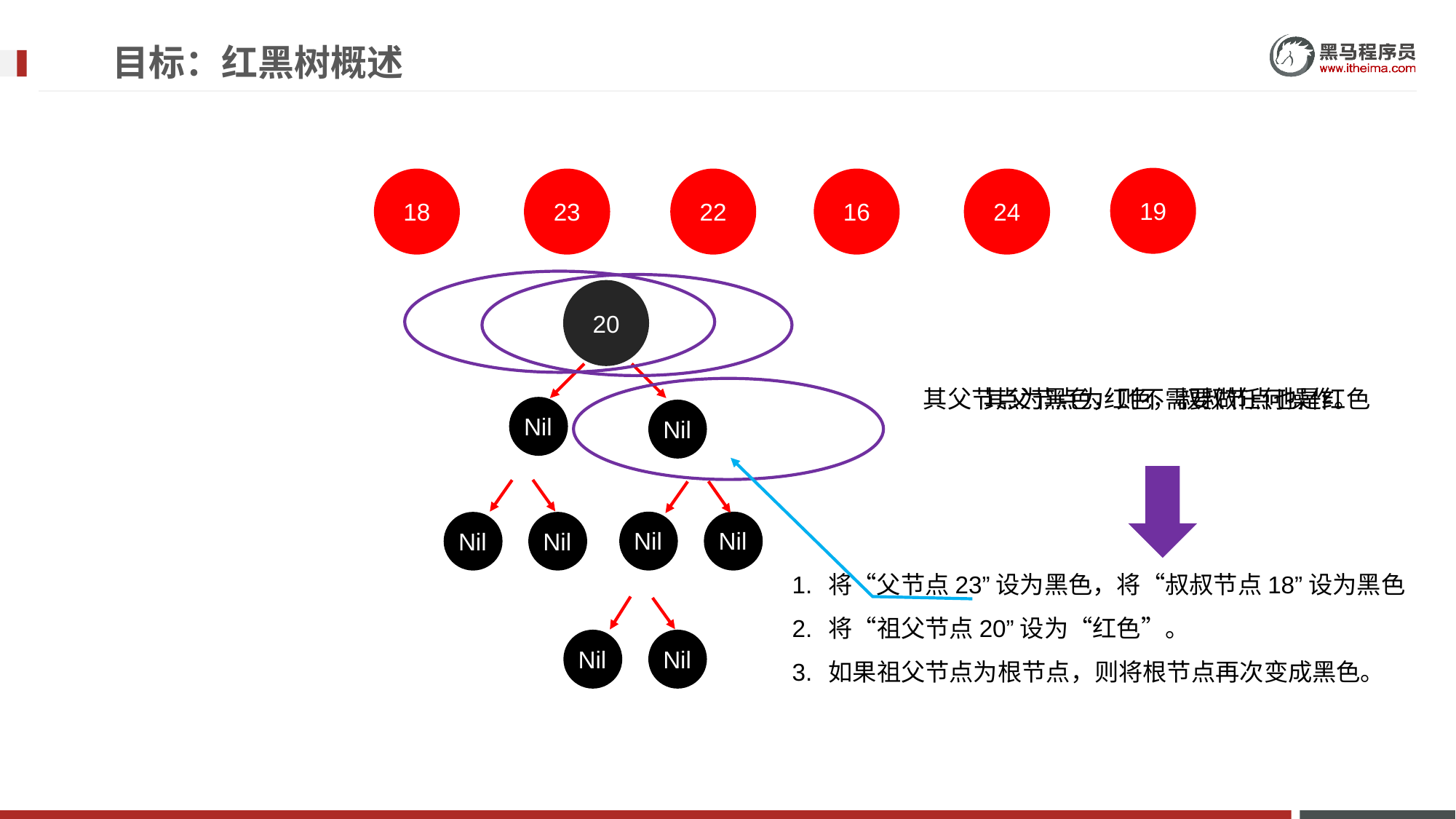

目标：红黑树概述
19
18
23
22
16
24

20
其父节点为红色，叔叔节点也是红色
其父节点为黑色，则不需要做任何操作。

Nil

Nil

Nil

Nil

Nil

Nil
将“父节点23”设为黑色，将“叔叔节点18”设为黑色
将“祖父节点20”设为“红色”。
如果祖父节点为根节点，则将根节点再次变成黑色。

Nil

Nil